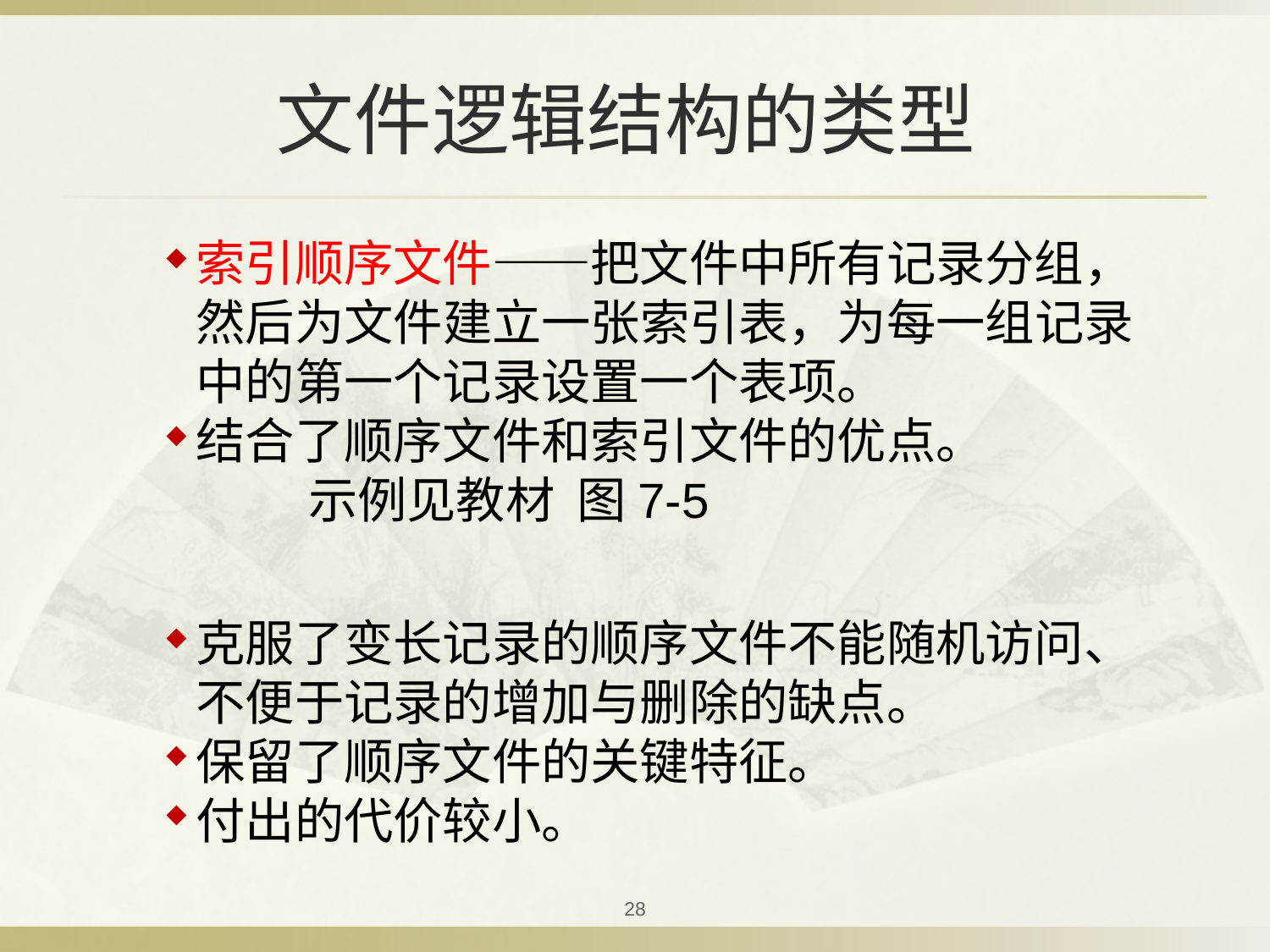

# 文件逻辑结构的类型
索引顺序文件——把文件中所有记录分组，然后为文件建立一张索引表，为每一组记录中的第一个记录设置一个表项。
结合了顺序文件和索引文件的优点。
            示例见教材  图7-5

克服了变长记录的顺序文件不能随机访问、不便于记录的增加与删除的缺点。
保留了顺序文件的关键特征。
付出的代价较小。
28